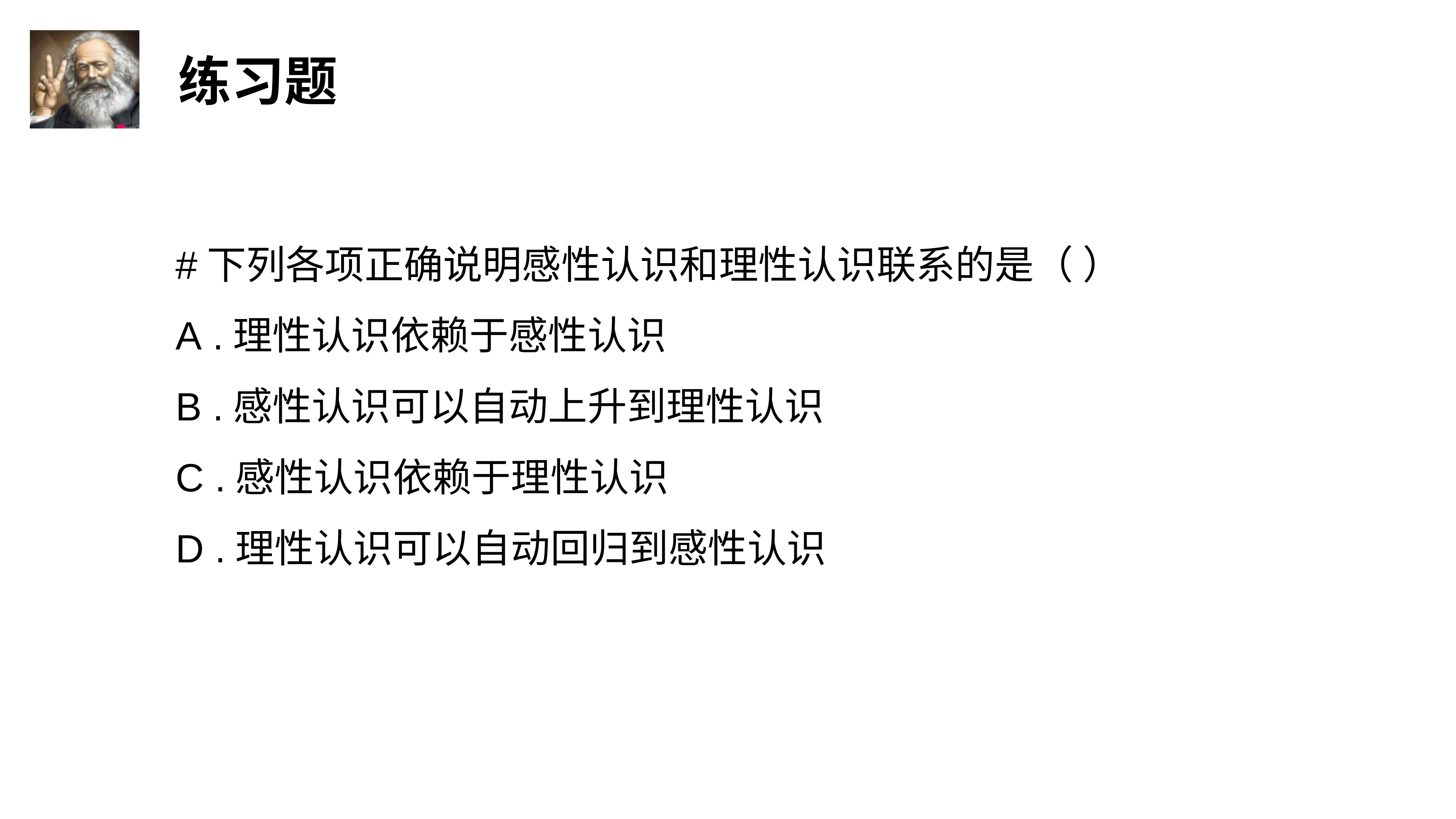

#下列各项正确说明感性认识和理性认识联系的是（ ）
A .理性认识依赖于感性认识
B .感性认识可以自动上升到理性认识
C .感性认识依赖于理性认识
D .理性认识可以自动回归到感性认识